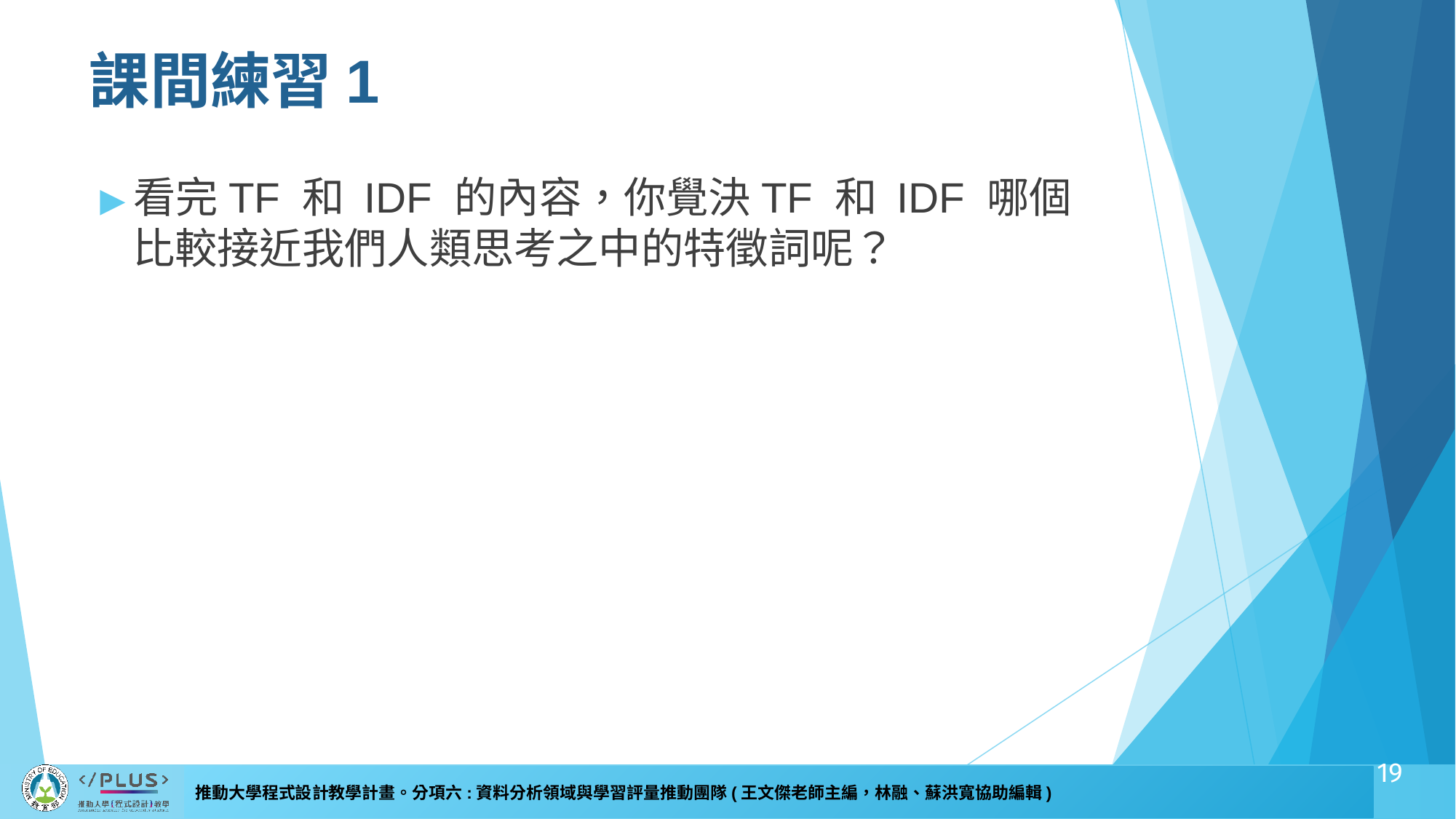

# 課間練習1
看完TF 和 IDF 的內容，你覺決TF 和 IDF 哪個比較接近我們人類思考之中的特徵詞呢？

19
推動大學程式設計教學計畫。分項六:資料分析領域與學習評量推動團隊(王文傑老師主編，林融、蘇洪寬協助編輯)